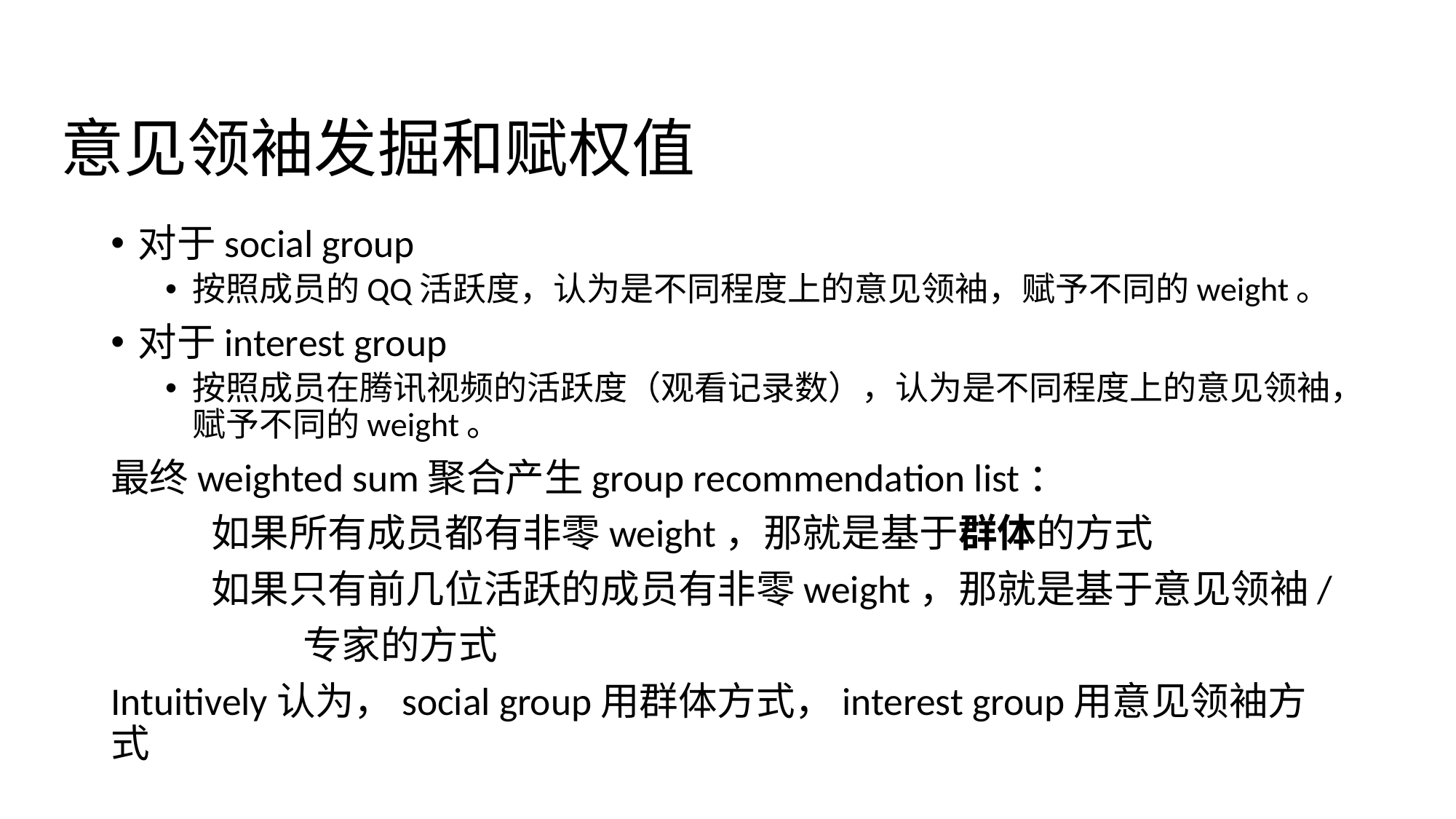

# 意见领袖发掘和赋权值
对于social group
按照成员的QQ活跃度，认为是不同程度上的意见领袖，赋予不同的weight。
对于interest group
按照成员在腾讯视频的活跃度（观看记录数），认为是不同程度上的意见领袖，赋予不同的weight。
最终weighted sum聚合产生group recommendation list：
	如果所有成员都有非零weight，那就是基于群体的方式
	如果只有前几位活跃的成员有非零weight，那就是基于意见领袖/
                     专家的方式
Intuitively认为，social group用群体方式，interest group用意见领袖方式